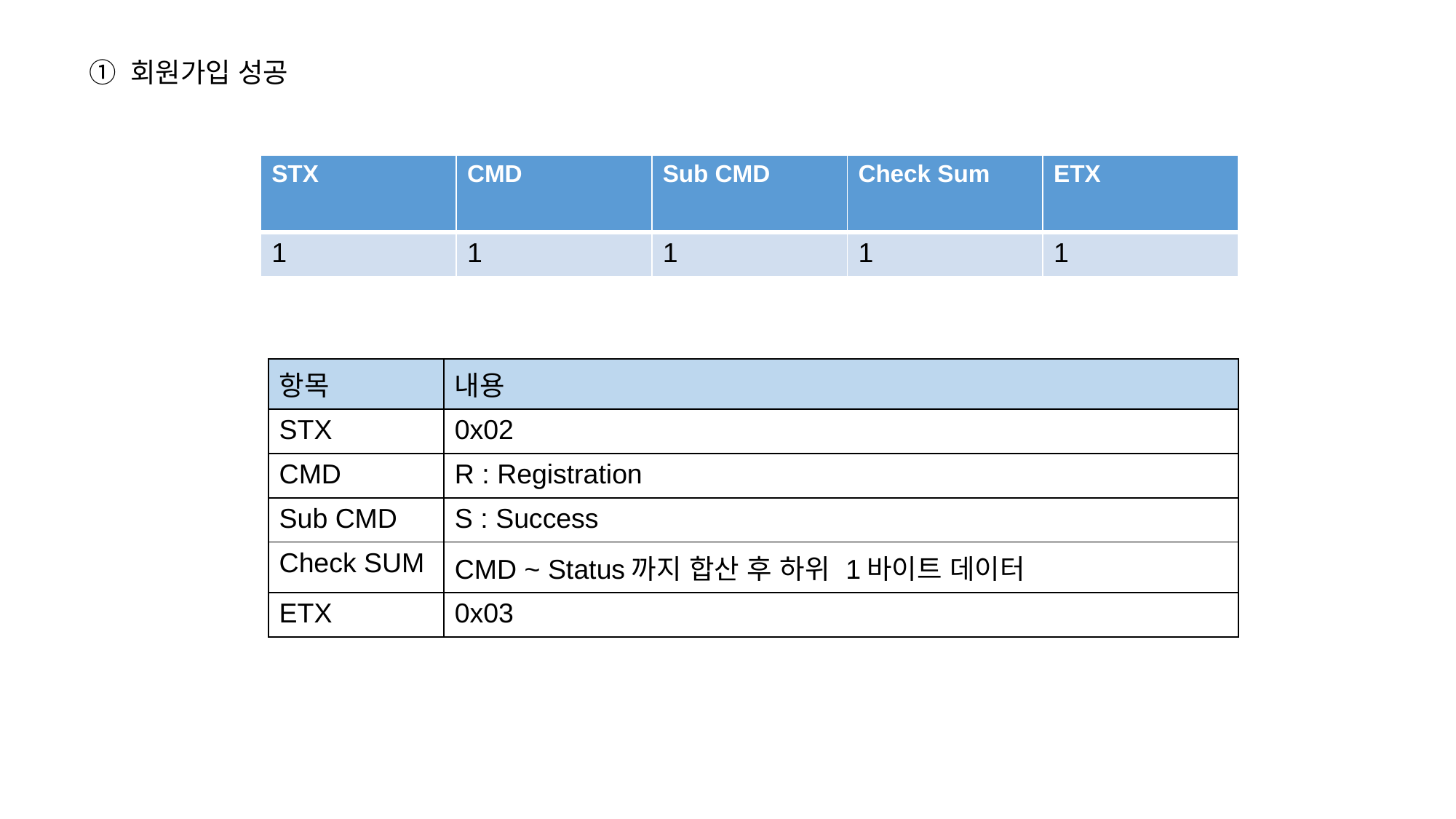

회원가입 성공
| STX | CMD | Sub CMD | Check Sum | ETX |
| --- | --- | --- | --- | --- |
| 1 | 1 | 1 | 1 | 1 |
| 항목 | 내용 |
| --- | --- |
| STX | 0x02 |
| CMD | R : Registration |
| Sub CMD | S : Success |
| Check SUM | CMD ~ Status까지 합산 후 하위 1바이트 데이터 |
| ETX | 0x03 |